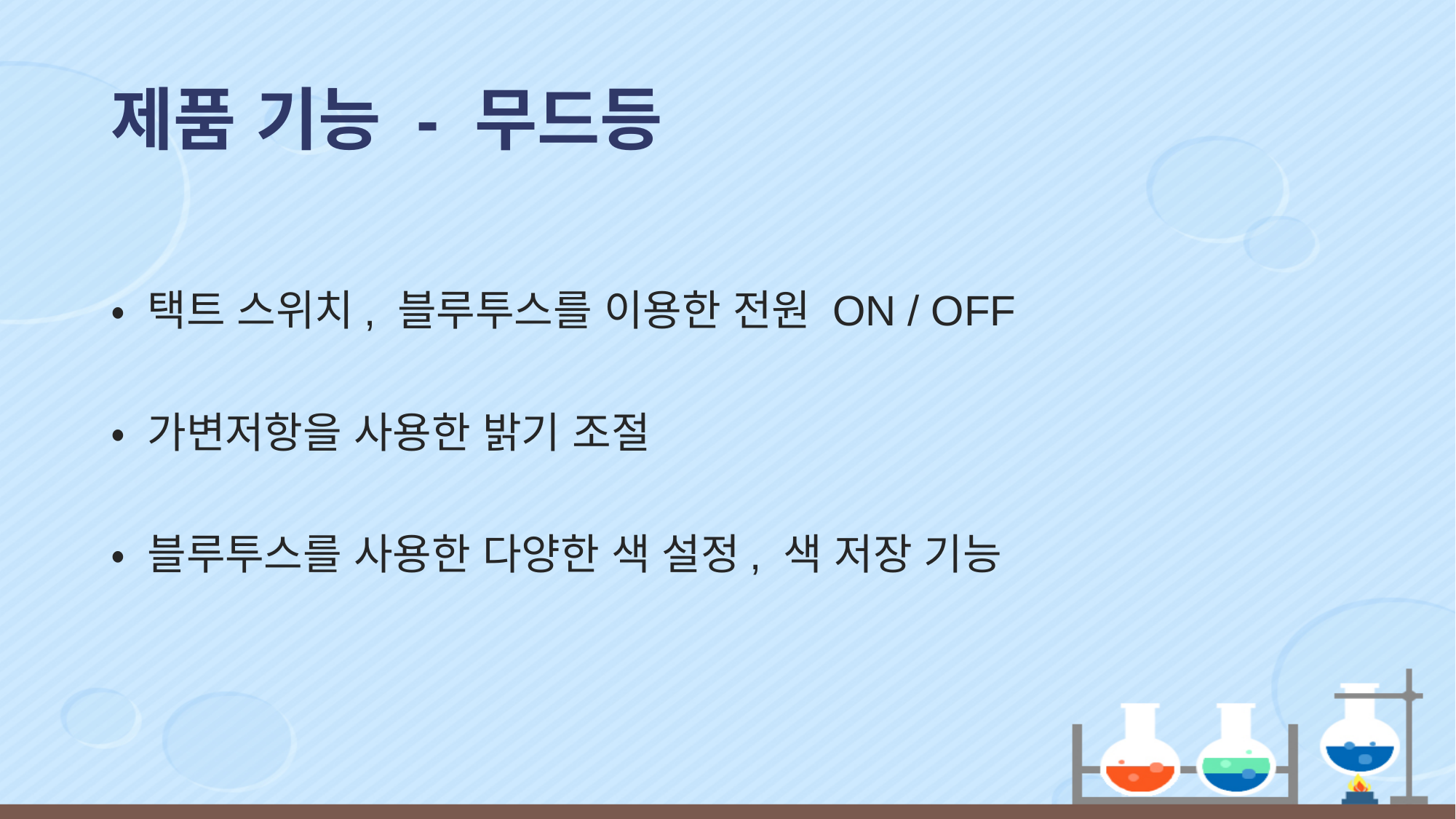

# 제품 기능 - 무드등

• 택트 스위치, 블루투스를 이용한 전원 ON / OFF

• 가변저항을 사용한 밝기 조절

• 블루투스를 사용한 다양한 색 설정, 색 저장 기능